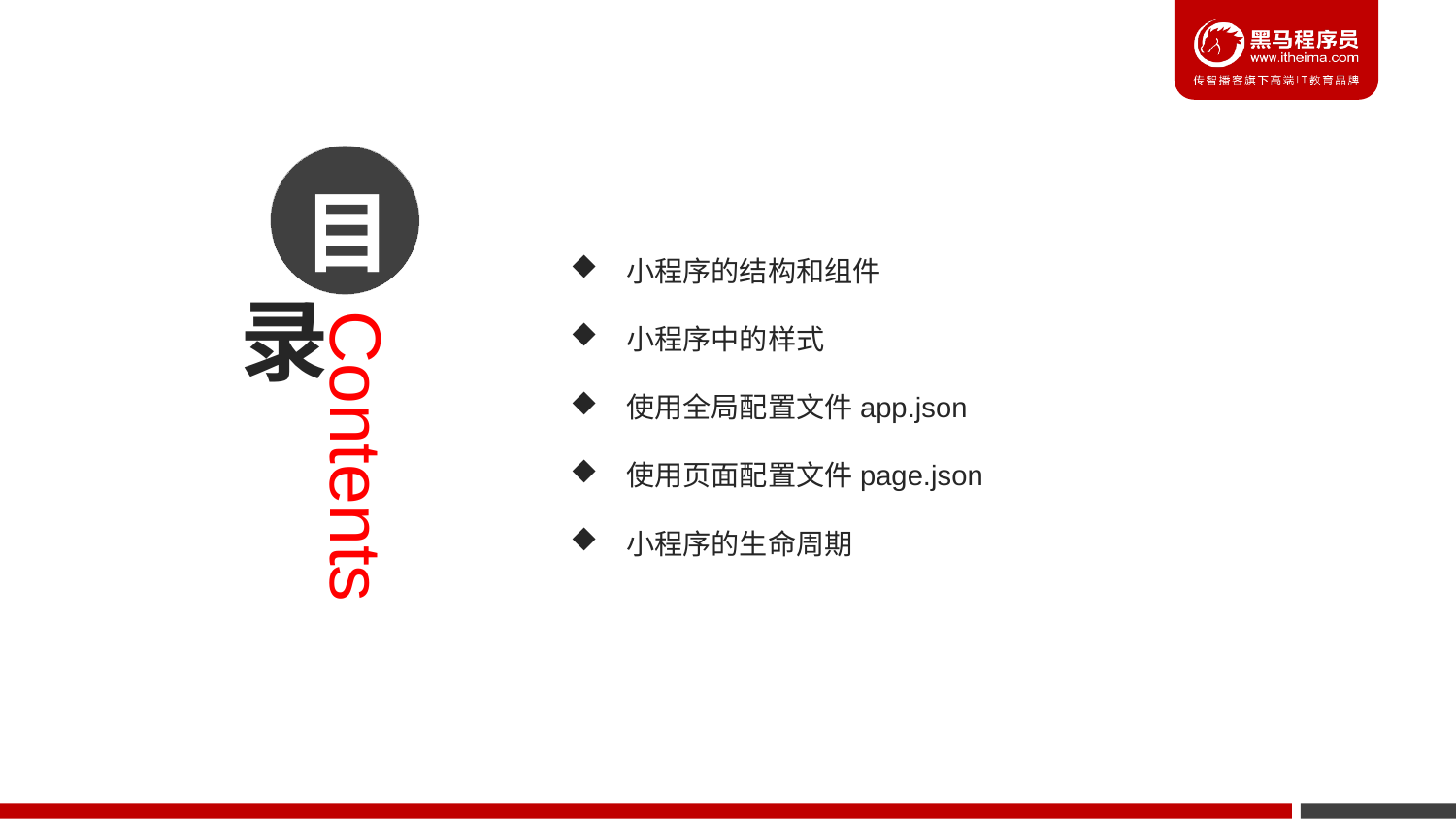

小程序的结构和组件
 小程序中的样式
 使用全局配置文件app.json
 使用页面配置文件page.json
 小程序的生命周期